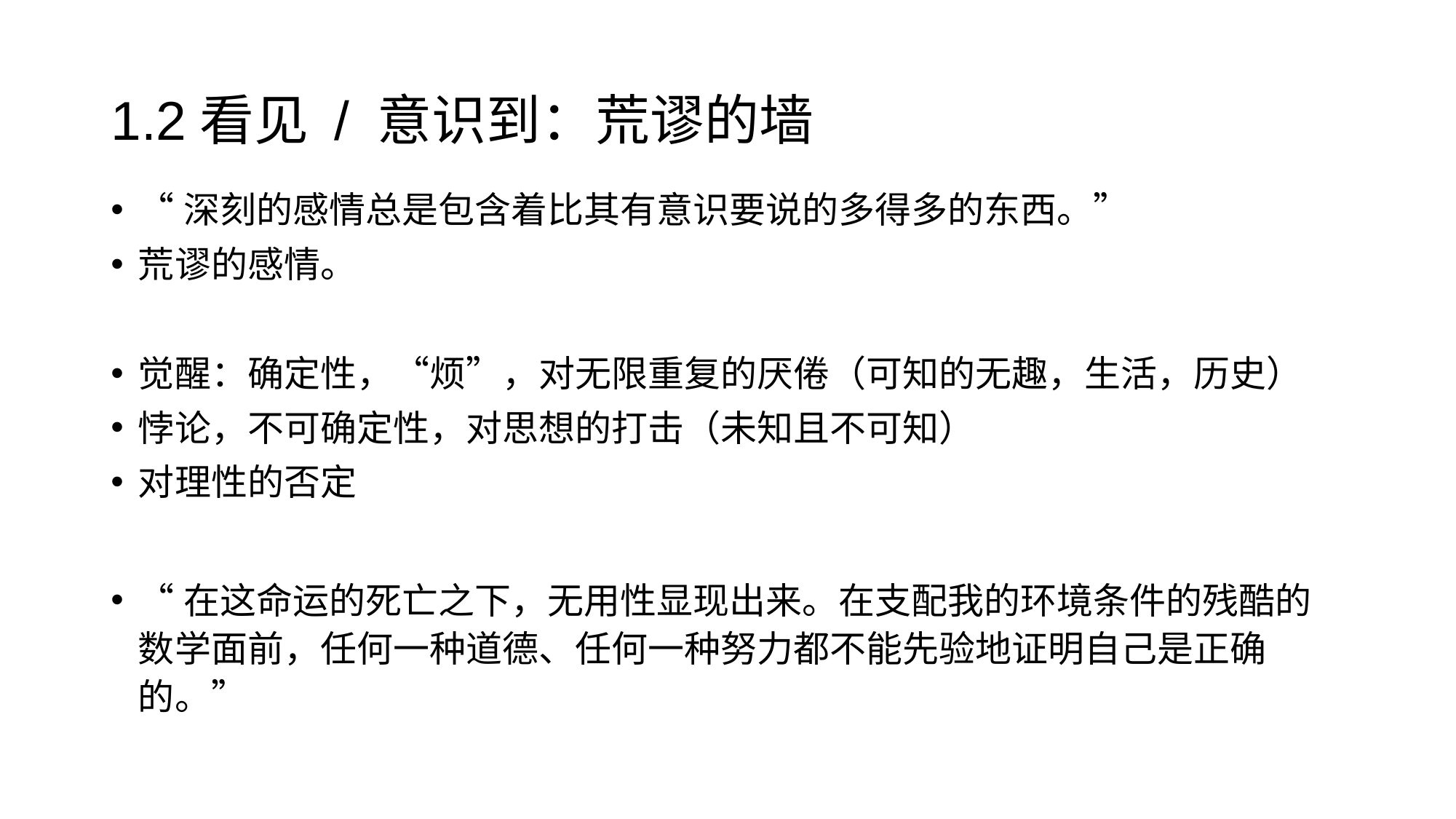

# 1.2看见 / 意识到：荒谬的墙
“深刻的感情总是包含着比其有意识要说的多得多的东西。”
荒谬的感情。

觉醒：确定性，“烦”，对无限重复的厌倦（可知的无趣，生活，历史）
悖论，不可确定性，对思想的打击（未知且不可知）
对理性的否定

“在这命运的死亡之下，无用性显现出来。在支配我的环境条件的残酷的数学面前，任何一种道德、任何一种努力都不能先验地证明自己是正确的。”